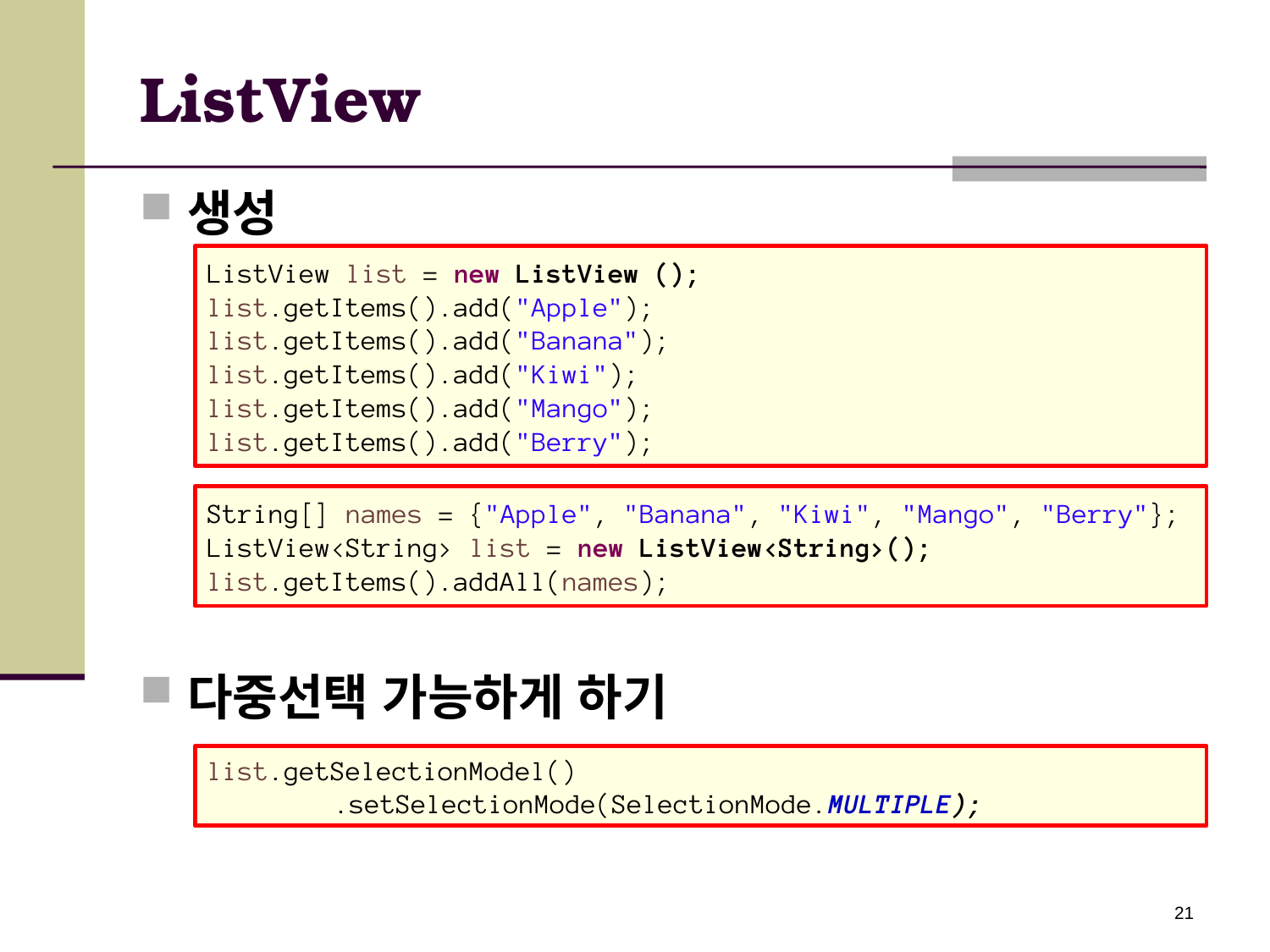

# ListView
생성

다중선택 가능하게 하기
ListView list = new ListView ();
list.getItems().add("Apple");
list.getItems().add("Banana");
list.getItems().add("Kiwi");
list.getItems().add("Mango");
list.getItems().add("Berry");
String[] names = {"Apple", "Banana", "Kiwi", "Mango", "Berry"};
ListView<String> list = new ListView<String>();
list.getItems().addAll(names);
list.getSelectionModel()
	.setSelectionMode(SelectionMode.MULTIPLE);
21